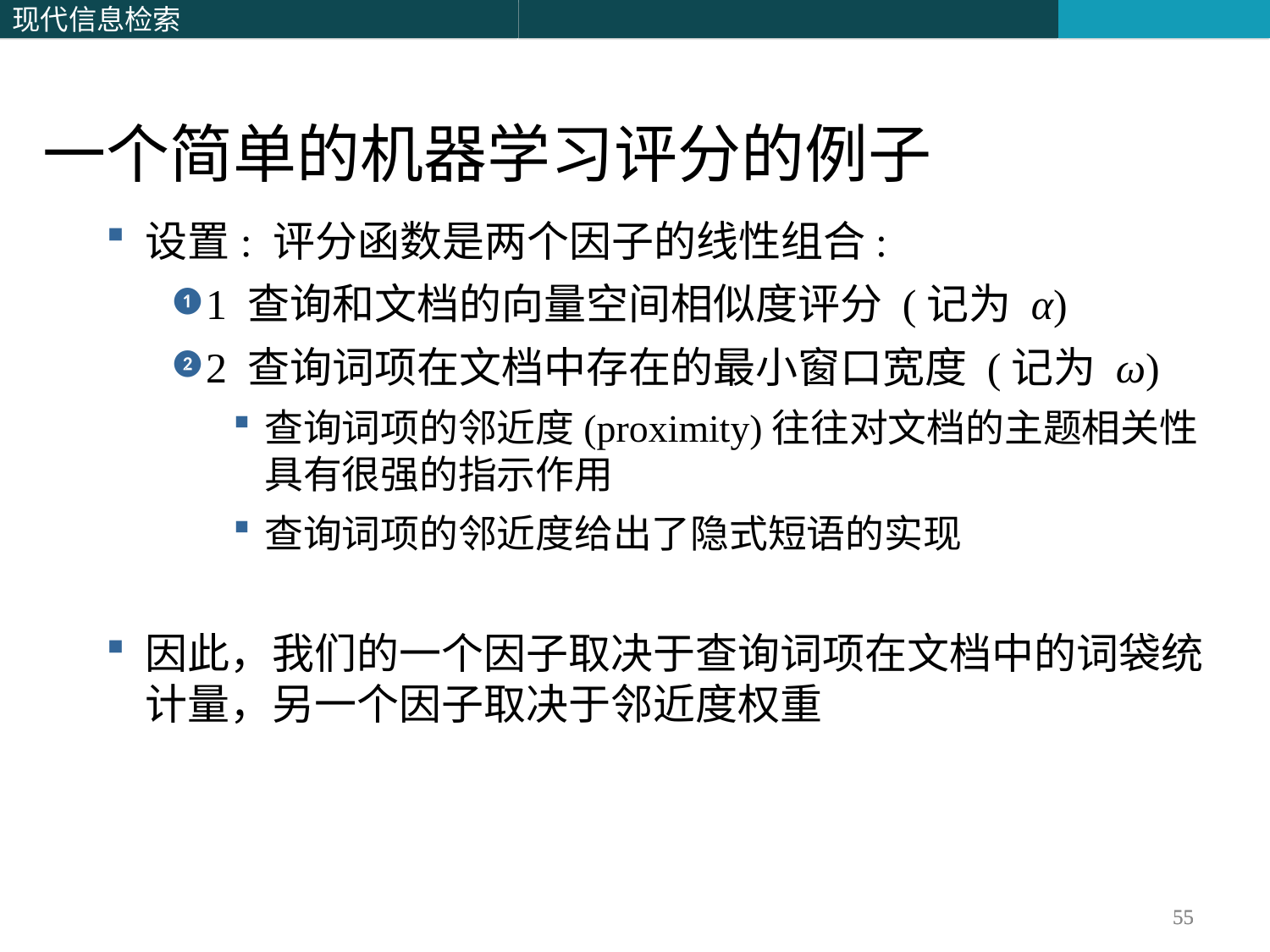

一个简单的机器学习评分的例子
设置: 评分函数是两个因子的线性组合:
1 查询和文档的向量空间相似度评分 (记为 α)
2 查询词项在文档中存在的最小窗口宽度 (记为 ω)
查询词项的邻近度(proximity)往往对文档的主题相关性具有很强的指示作用
查询词项的邻近度给出了隐式短语的实现

因此，我们的一个因子取决于查询词项在文档中的词袋统计量，另一个因子取决于邻近度权重
55
55